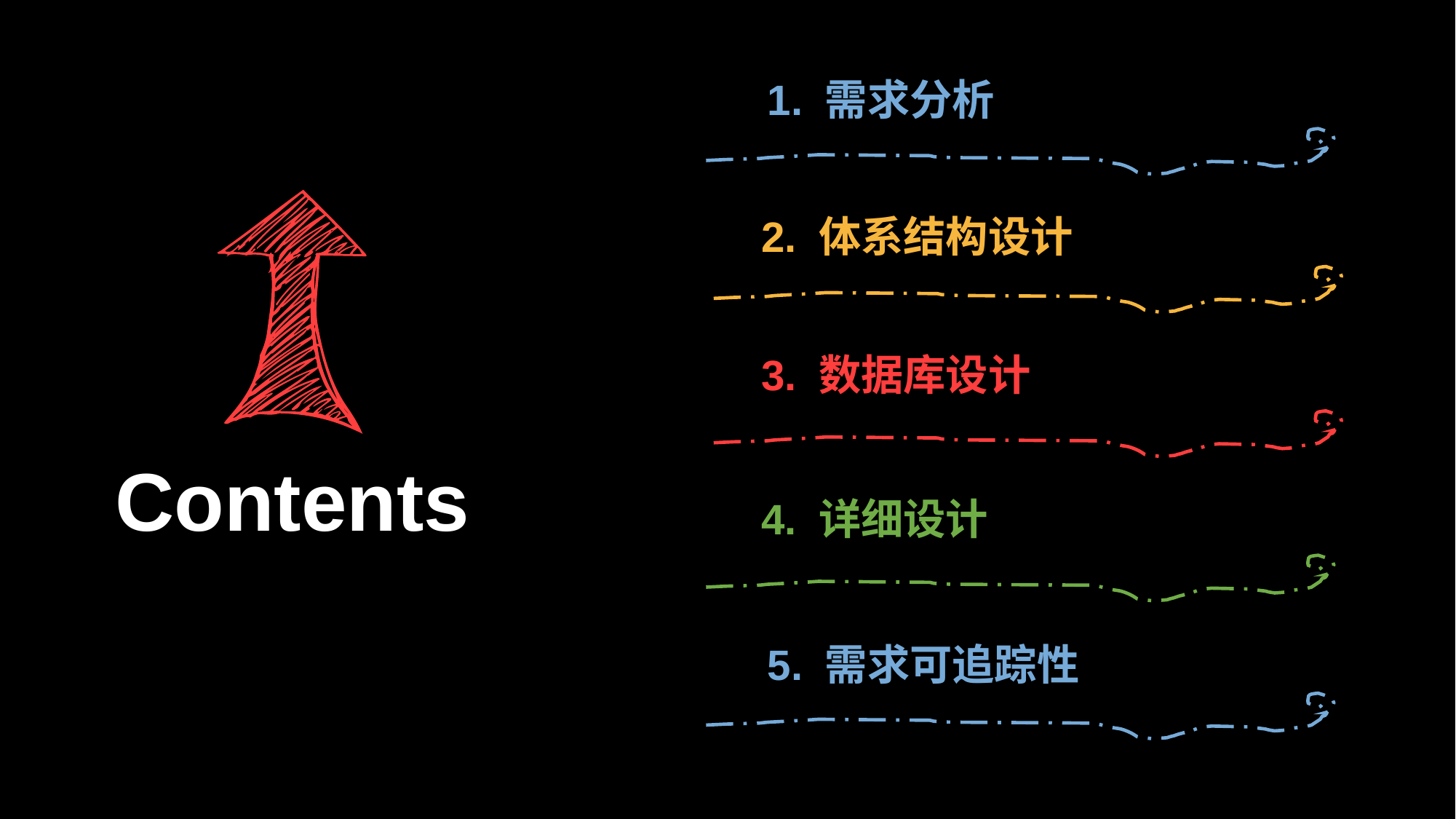

1. 需求分析

2. 体系结构设计

3. 数据库设计

Contents
4. 详细设计

5. 需求可追踪性